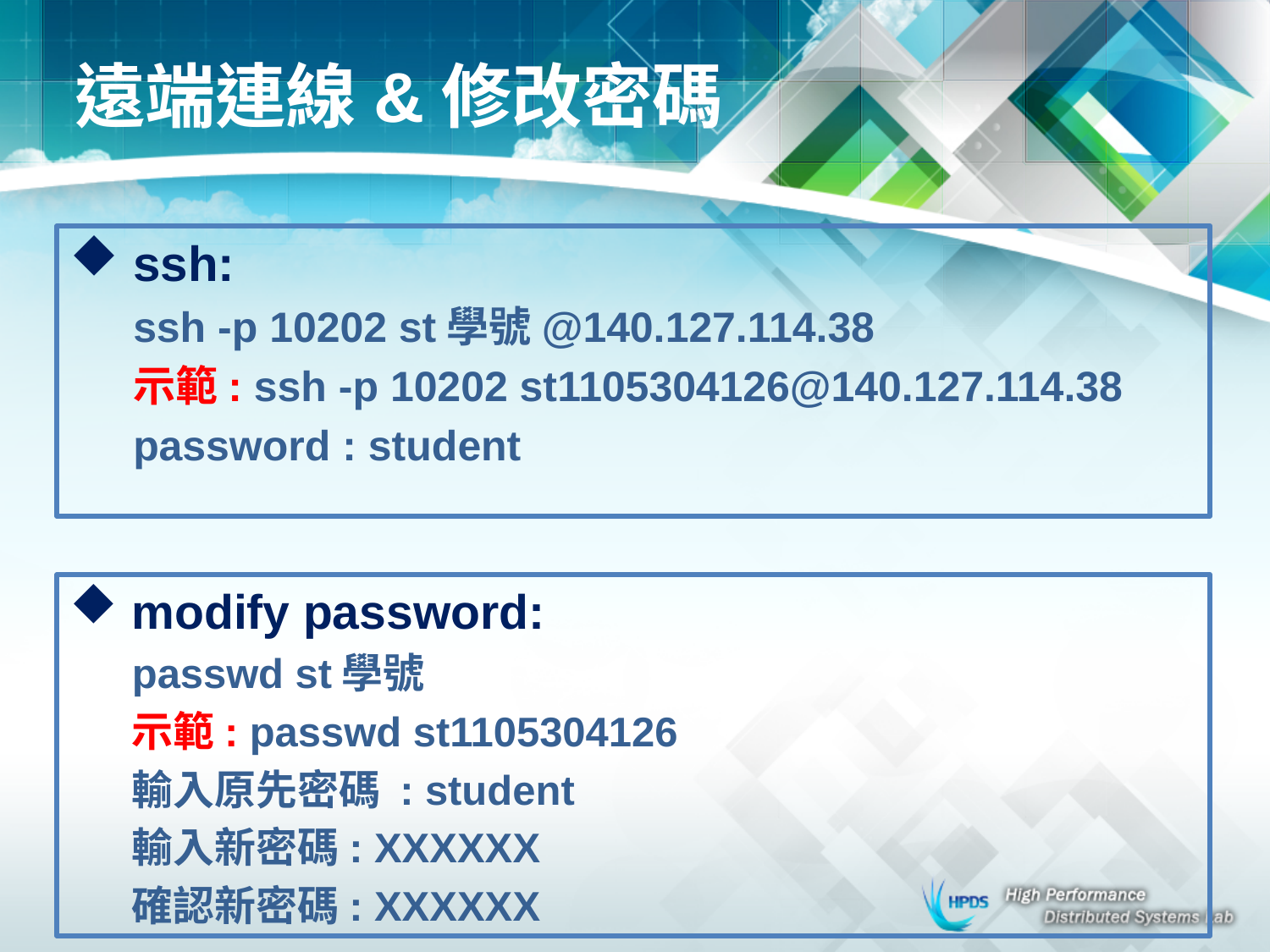

# 遠端連線&修改密碼
ssh:
ssh -p 10202 st學號@140.127.114.38
示範: ssh -p 10202 st1105304126@140.127.114.38
password : student

modify password:
passwd st學號
示範: passwd st1105304126
輸入原先密碼 : student
輸入新密碼: XXXXXX
確認新密碼: XXXXXX